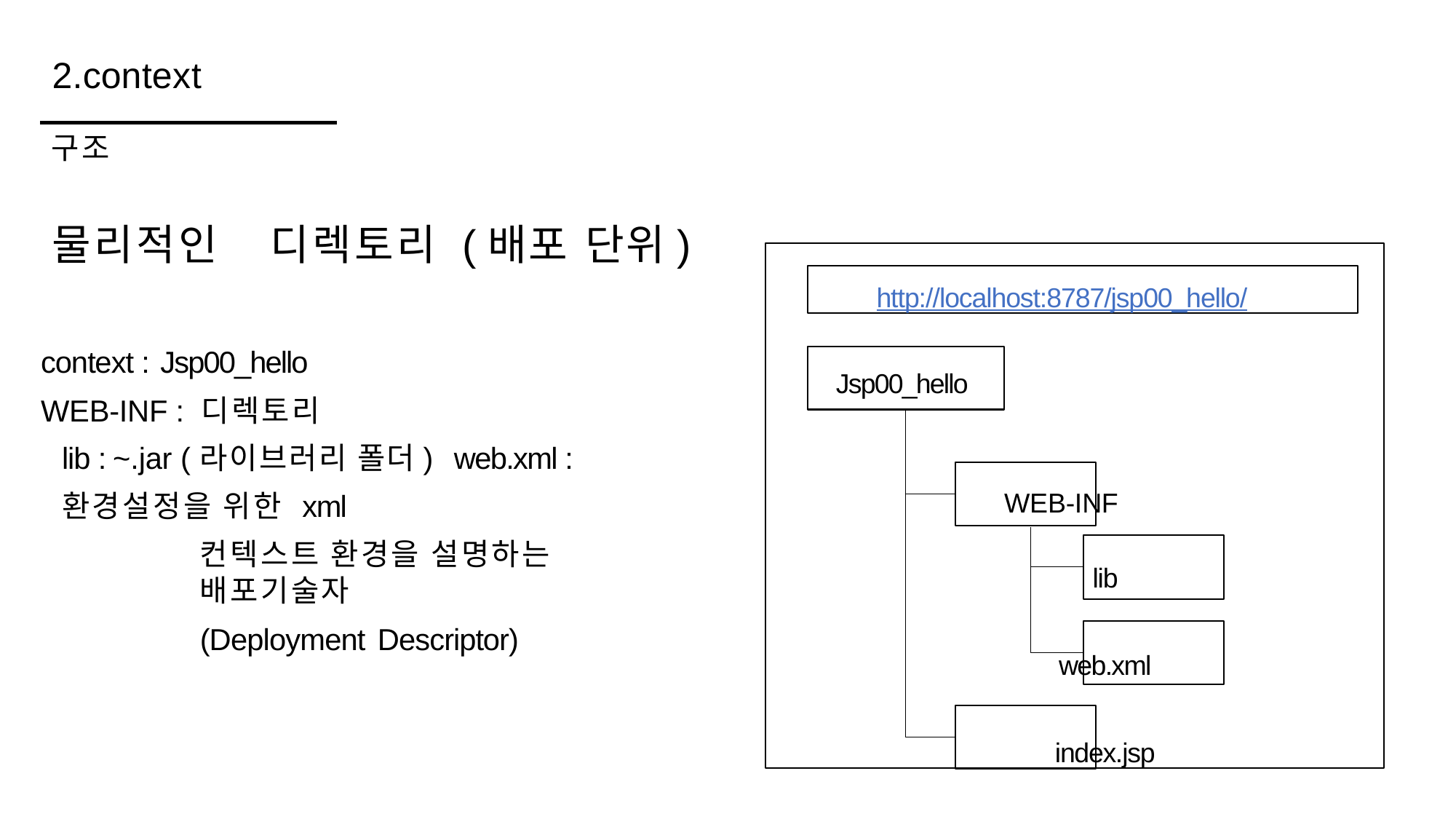

# 2.context

구조
물리적인	디렉토리 (배포 단위)

Jsp00_hello

WEB-INF

lib

web.xml

index.jsp
http://localhost:8787/jsp00_hello/
context : Jsp00_hello
WEB-INF : 디렉토리
lib : ~.jar (라이브러리 폴더)  web.xml : 환경설정을 위한 xml
컨텍스트 환경을 설명하는 배포기술자
(Deployment Descriptor)